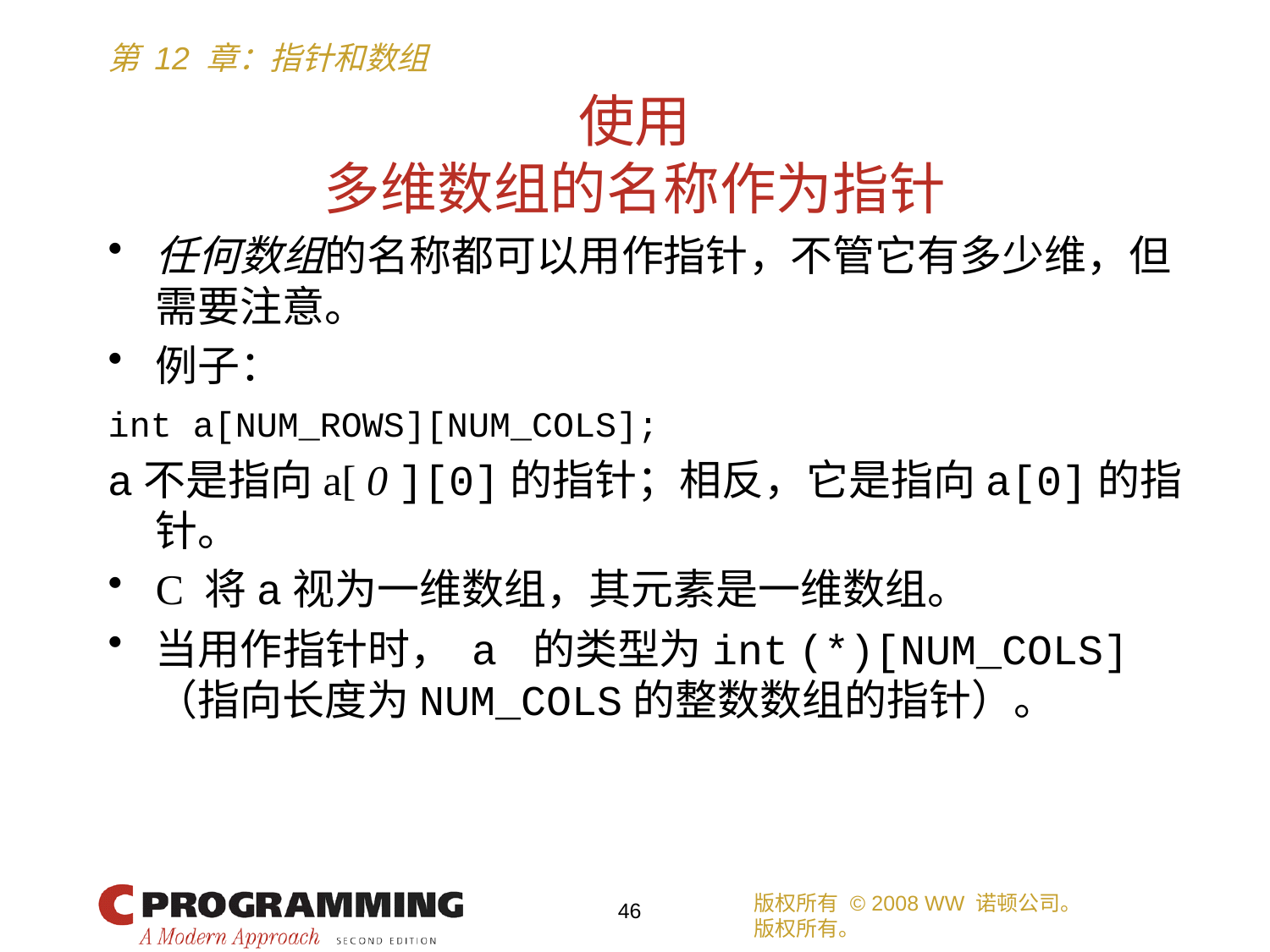

# 使用 多维数组的名称作为指针
任何数组的名称都可以用作指针，不管它有多少维，但需要注意。
例子：
int a[NUM_ROWS][NUM_COLS];
a不是指向a[ 0 ][0]的指针；相反，它是指向a[0]的指针。
C 将a视为一维数组，其元素是一维数组。
当用作指针时， a 的类型为int (*)[NUM_COLS] （指向长度为NUM_COLS的整数数组的指针）。
版权所有 © 2008 WW 诺顿公司。
版权所有。
46